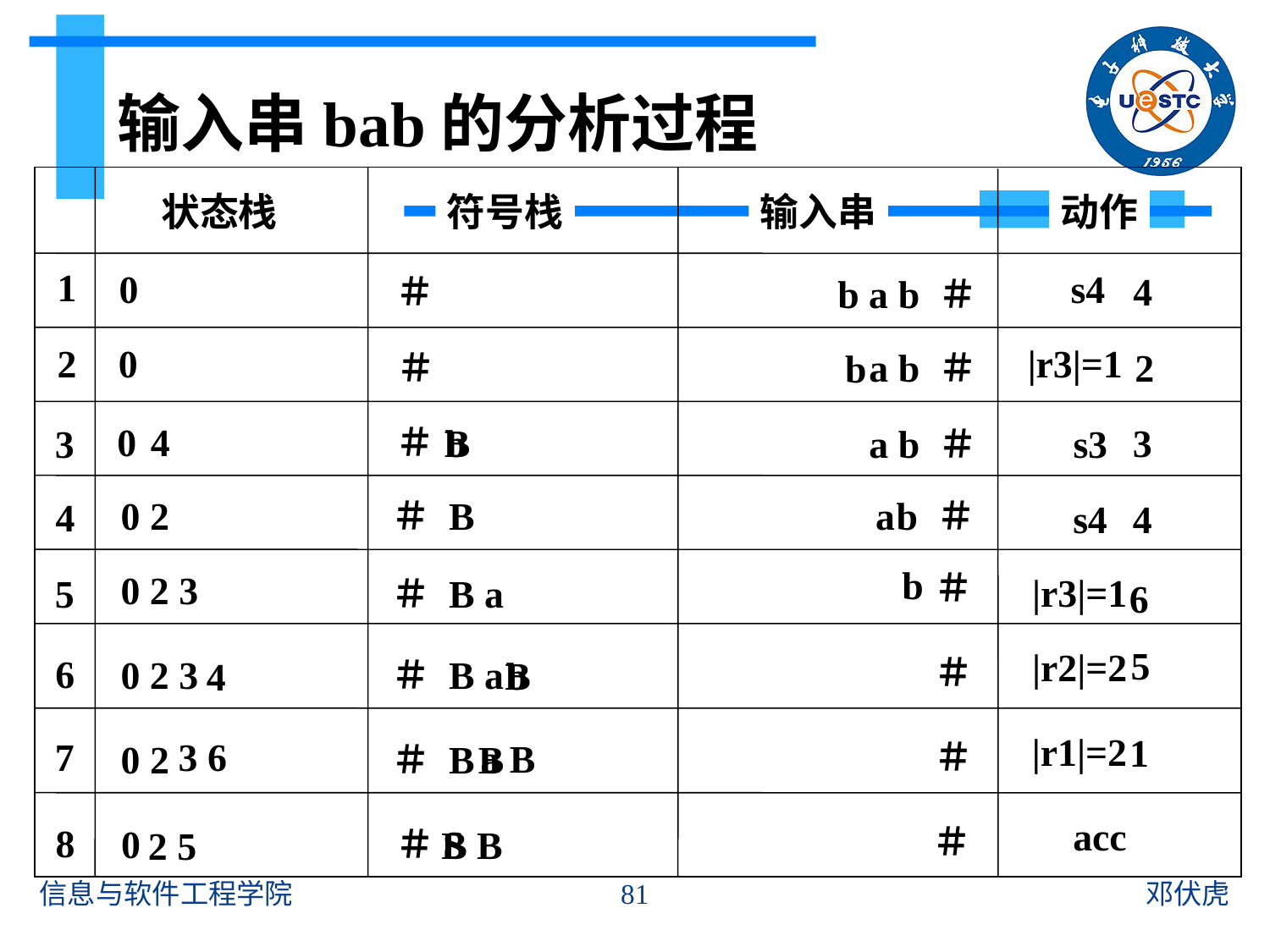

# 输入串bab的分析过程

状态栈
符号栈
输入串
动作

1
0
s4
＃
4
b a b ＃

0
2
|r3|=1
2
b
＃
a b ＃

4
0
＃
B
b
3
3
a b ＃
s3

a
0 2
＃ B
 b ＃
4
4
s4

b
＃
0 2 3
|r3|=1
5
＃ B a
6

5
|r2|=2
＃
6
0 2 3
＃ B a
B
b
4

|r1|=2
1
3 6
＃
7
a B
B
0 2
＃ B

acc
＃
8
S
0
＃
B B
2 5
信息与软件工程学院
81
邓伏虎